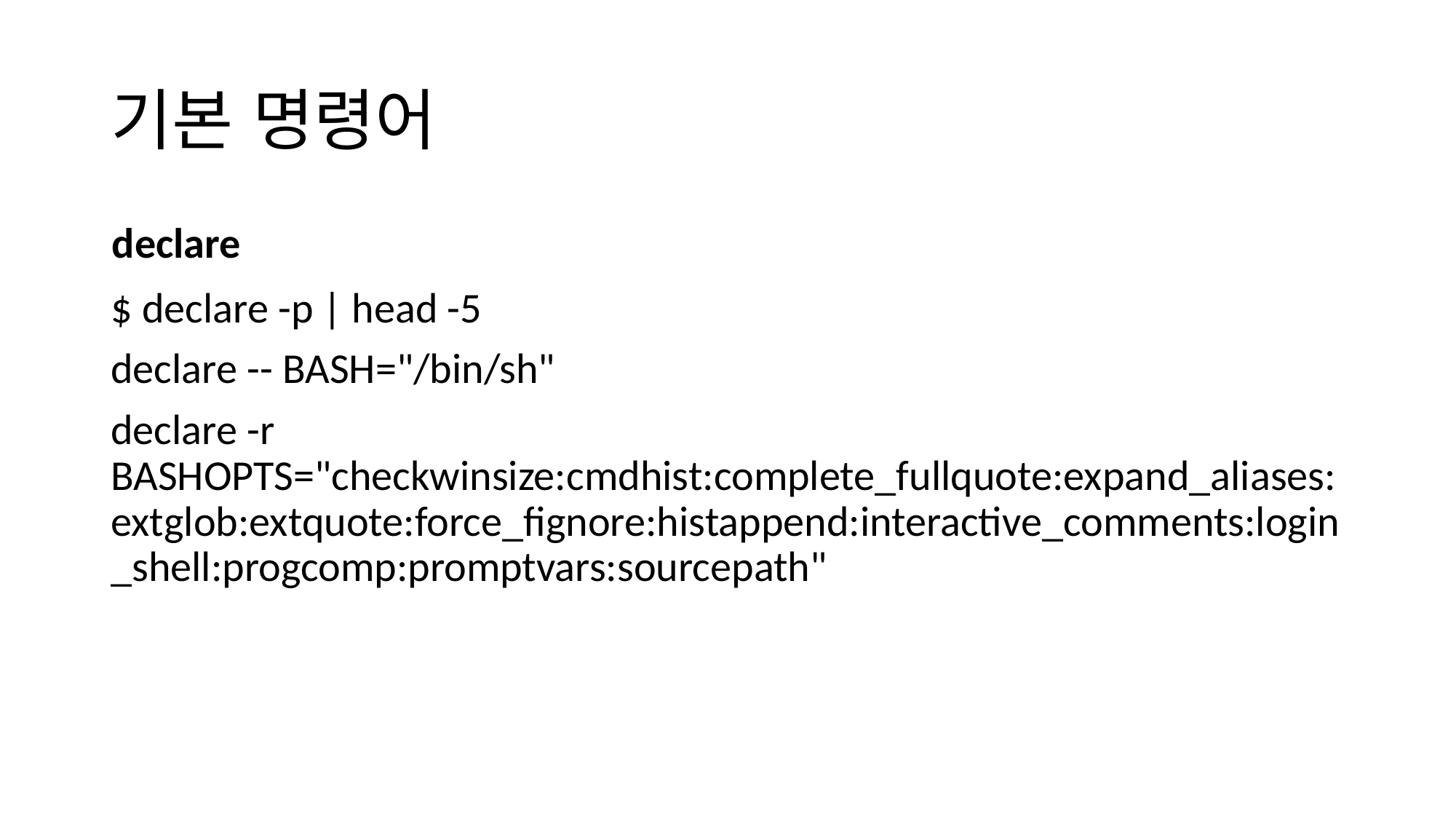

# 기본 명령어
declare
$ declare -p | head -5
declare -- BASH="/bin/sh"
declare -r BASHOPTS="checkwinsize:cmdhist:complete_fullquote:expand_aliases:extglob:extquote:force_fignore:histappend:interactive_comments:login_shell:progcomp:promptvars:sourcepath"